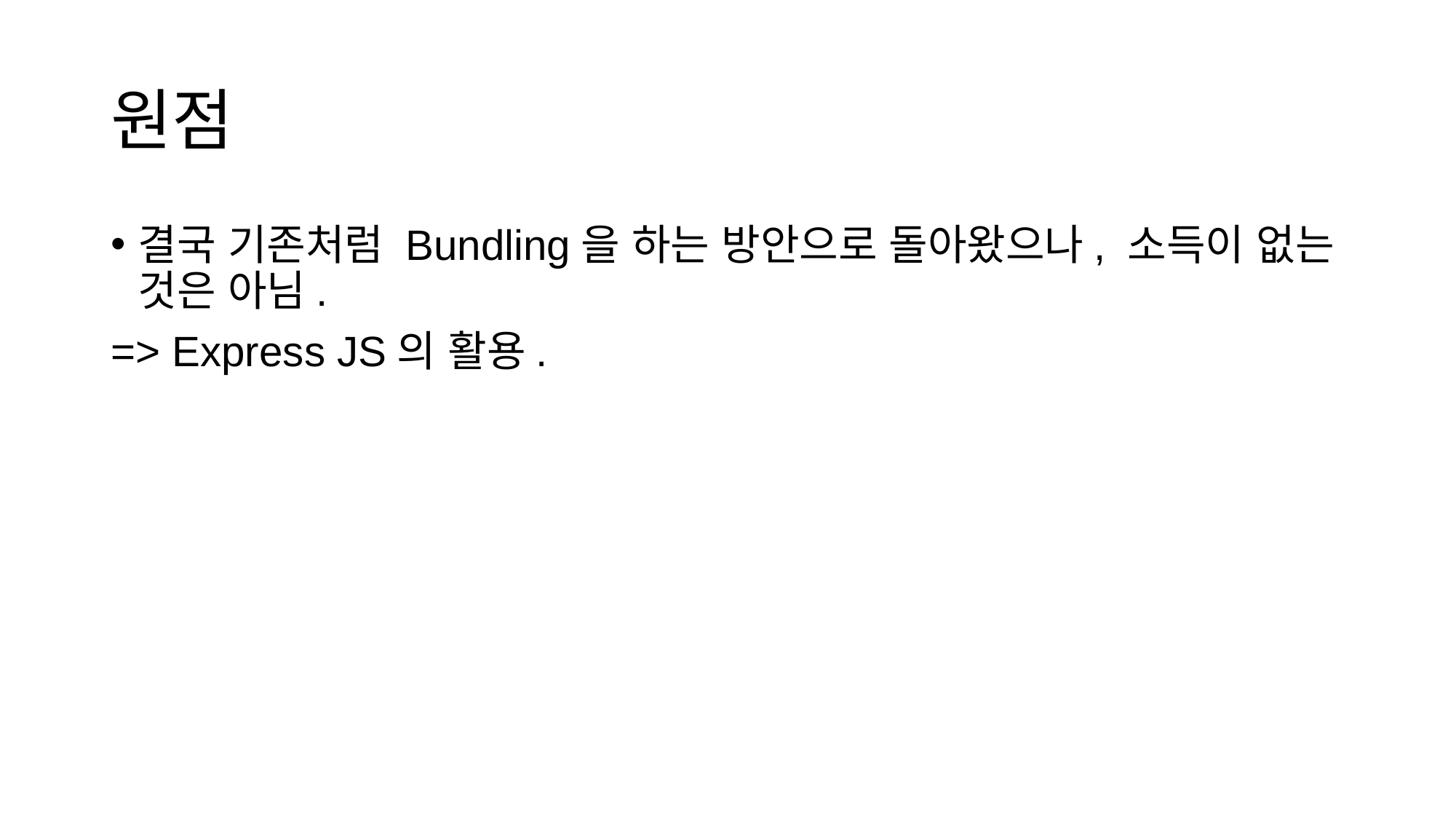

# 원점
결국 기존처럼 Bundling을 하는 방안으로 돌아왔으나, 소득이 없는 것은 아님.
=> Express JS의 활용.